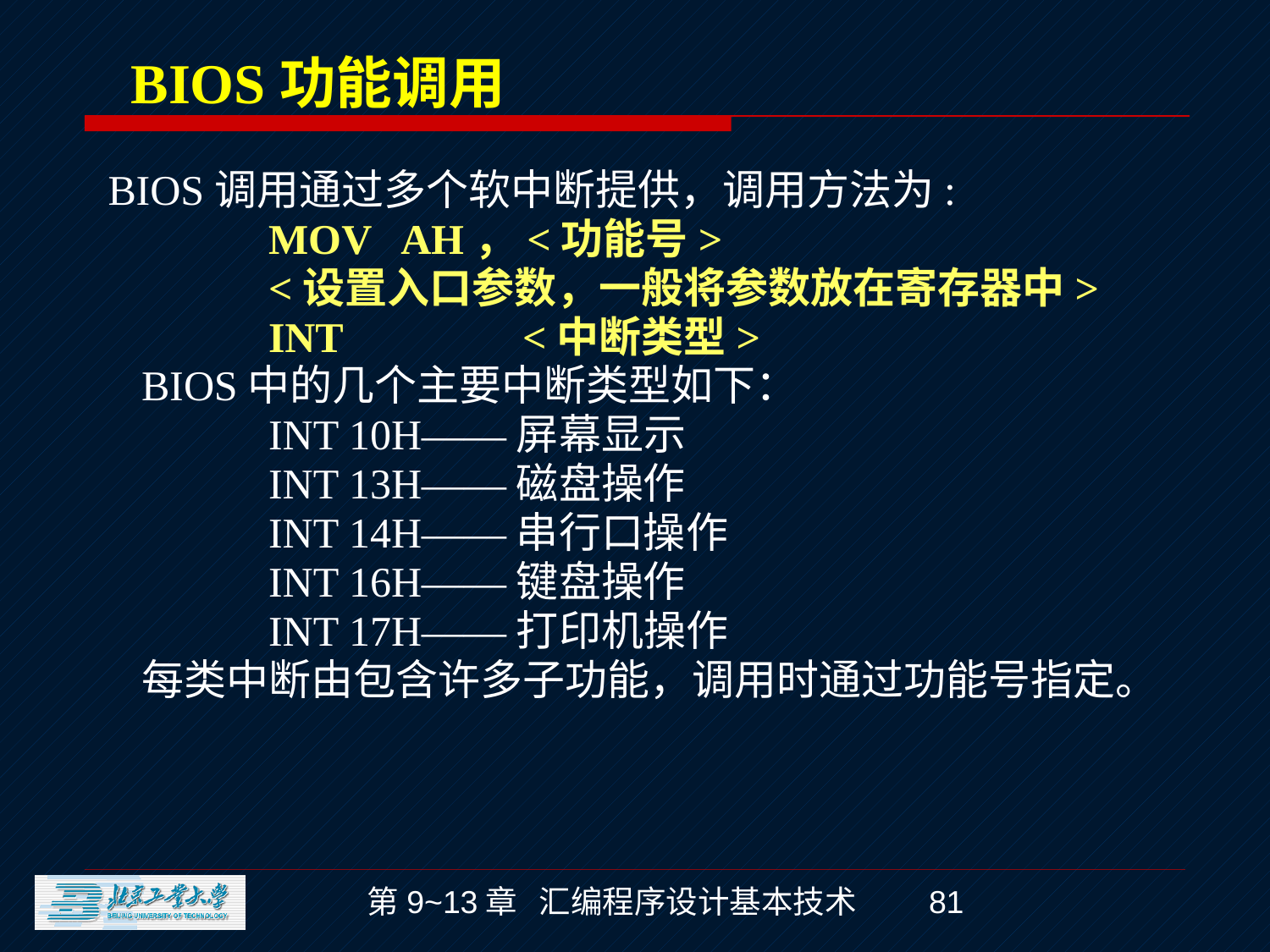

# BIOS功能调用
   BIOS调用通过多个软中断提供，调用方法为:
		MOV   AH，<功能号>
		<设置入口参数，一般将参数放在寄存器中>
		INT     	<中断类型>
	BIOS中的几个主要中断类型如下：
		INT 10H——屏幕显示
		INT 13H——磁盘操作
		INT 14H——串行口操作
		INT 16H——键盘操作
		INT 17H——打印机操作
	每类中断由包含许多子功能，调用时通过功能号指定。